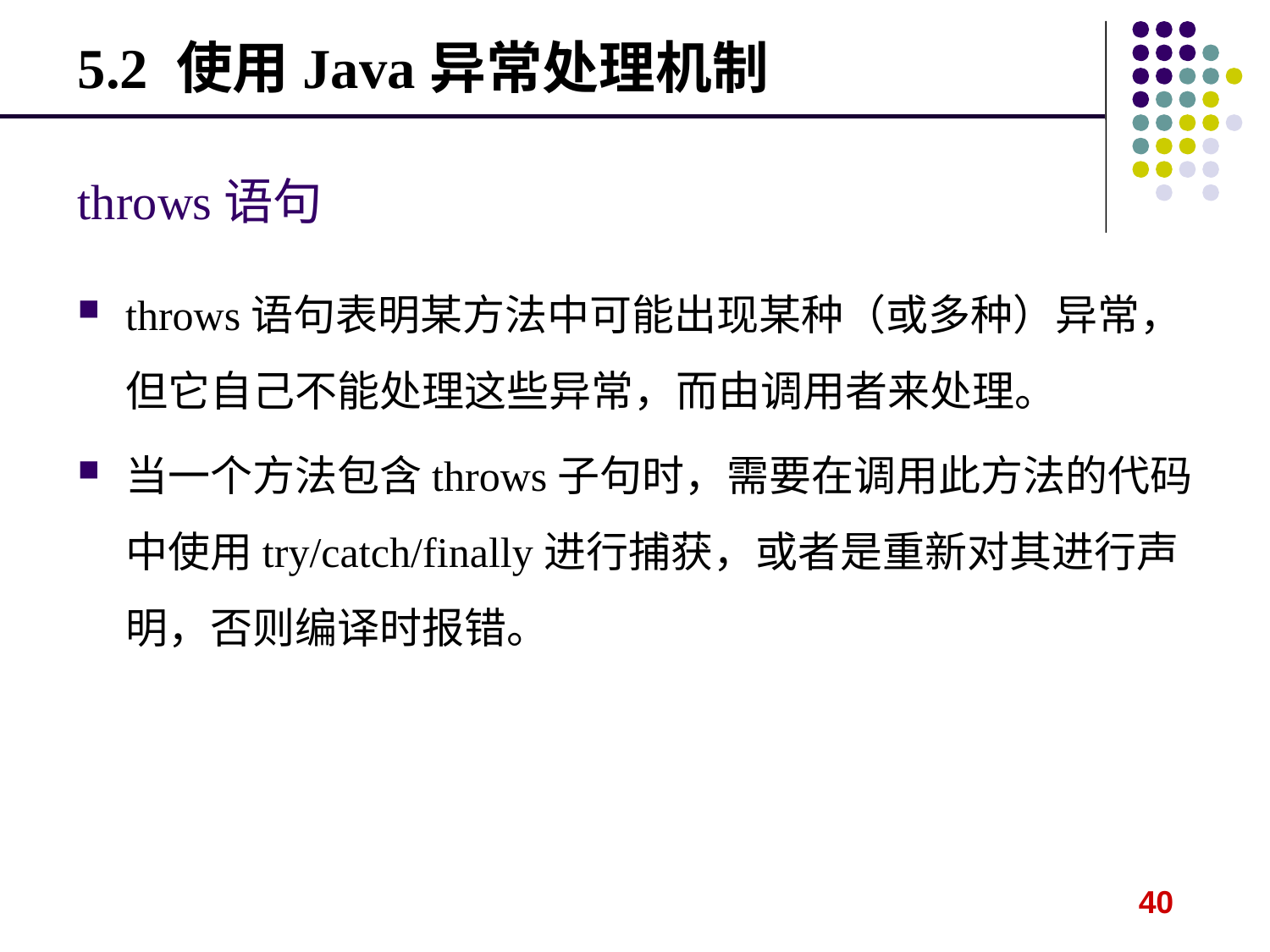

5.2 使用Java异常处理机制
throws语句
throws语句表明某方法中可能出现某种（或多种）异常，但它自己不能处理这些异常，而由调用者来处理。
当一个方法包含throws子句时，需要在调用此方法的代码中使用try/catch/finally进行捕获，或者是重新对其进行声明，否则编译时报错。